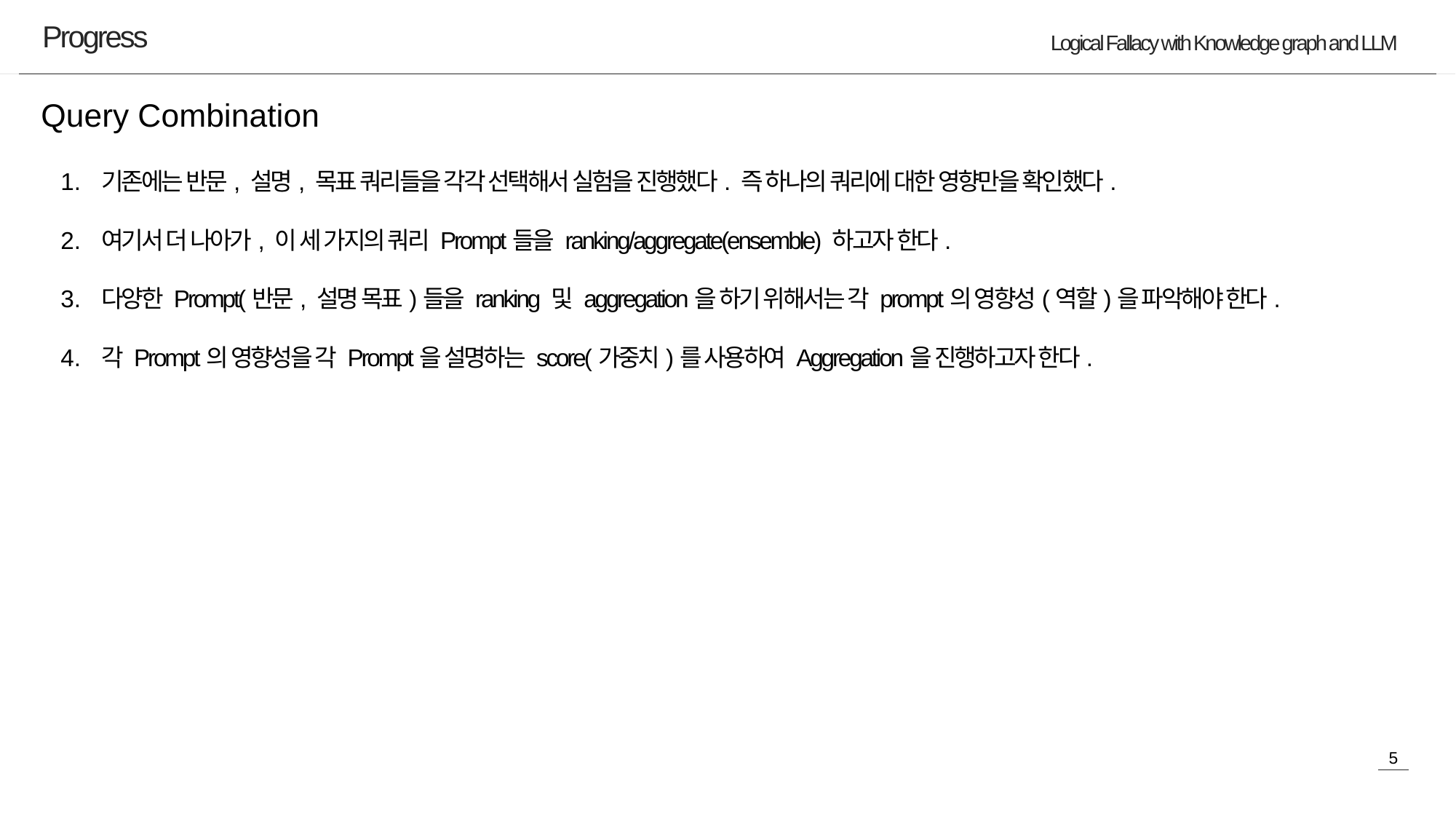

Progress
Query Combination
기존에는 반문, 설명, 목표 쿼리들을 각각 선택해서 실험을 진행했다. 즉 하나의 쿼리에 대한 영향만을 확인했다.
여기서 더 나아가, 이 세 가지의 쿼리 Prompt들을 ranking/aggregate(ensemble) 하고자 한다.
다양한 Prompt(반문, 설명 목표)들을 ranking 및 aggregation을 하기 위해서는 각 prompt의 영향성(역할)을 파악해야 한다.
각 Prompt의 영향성을 각 Prompt을 설명하는 score(가중치)를 사용하여 Aggregation을 진행하고자 한다.